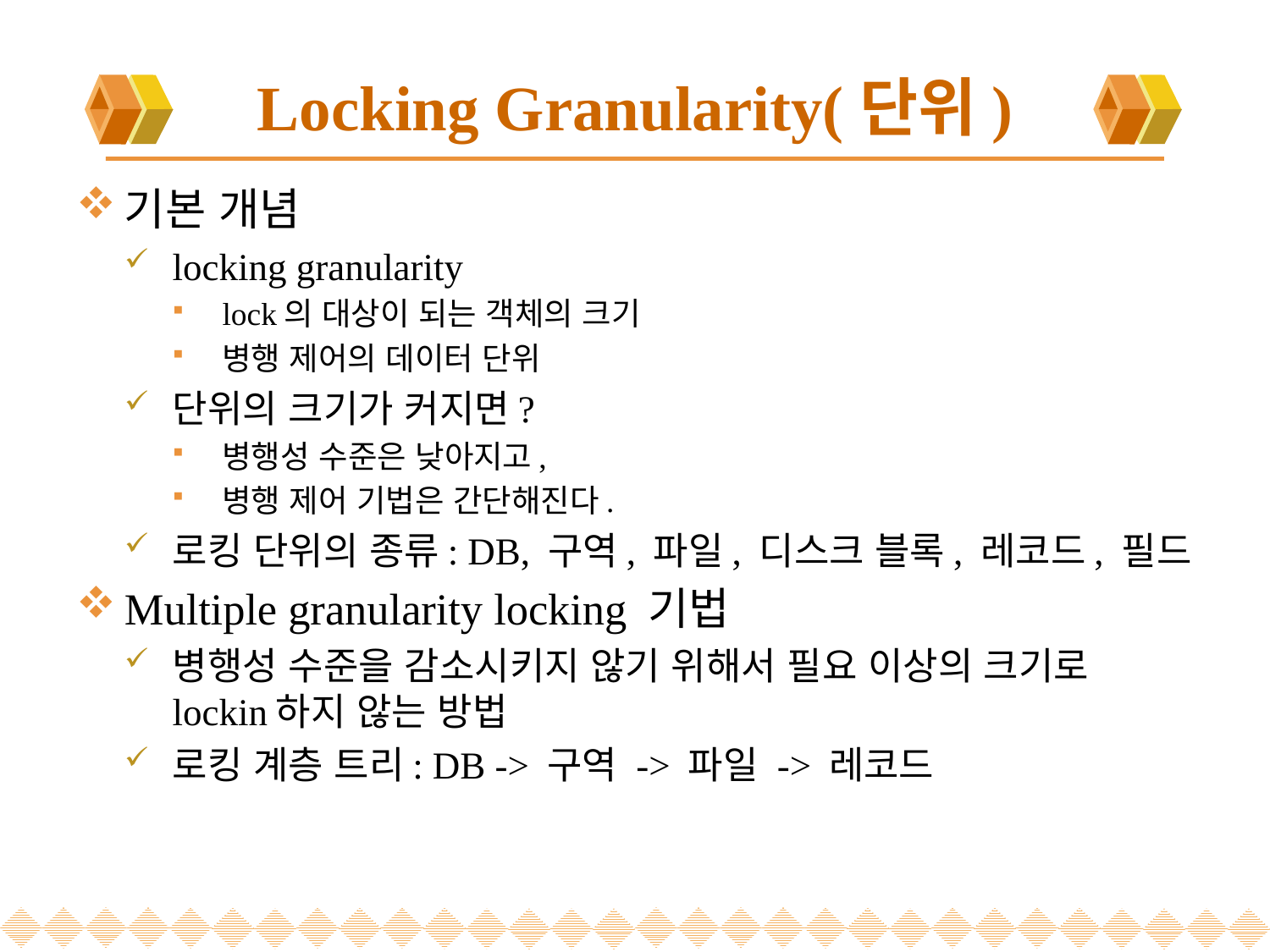

# Locking Granularity(단위)
기본 개념
locking granularity
lock의 대상이 되는 객체의 크기
병행 제어의 데이터 단위
단위의 크기가 커지면?
병행성 수준은 낮아지고,
병행 제어 기법은 간단해진다.
로킹 단위의 종류: DB, 구역, 파일, 디스크 블록, 레코드, 필드
Multiple granularity locking 기법
병행성 수준을 감소시키지 않기 위해서 필요 이상의 크기로 lockin하지 않는 방법
로킹 계층 트리: DB -> 구역 -> 파일 -> 레코드